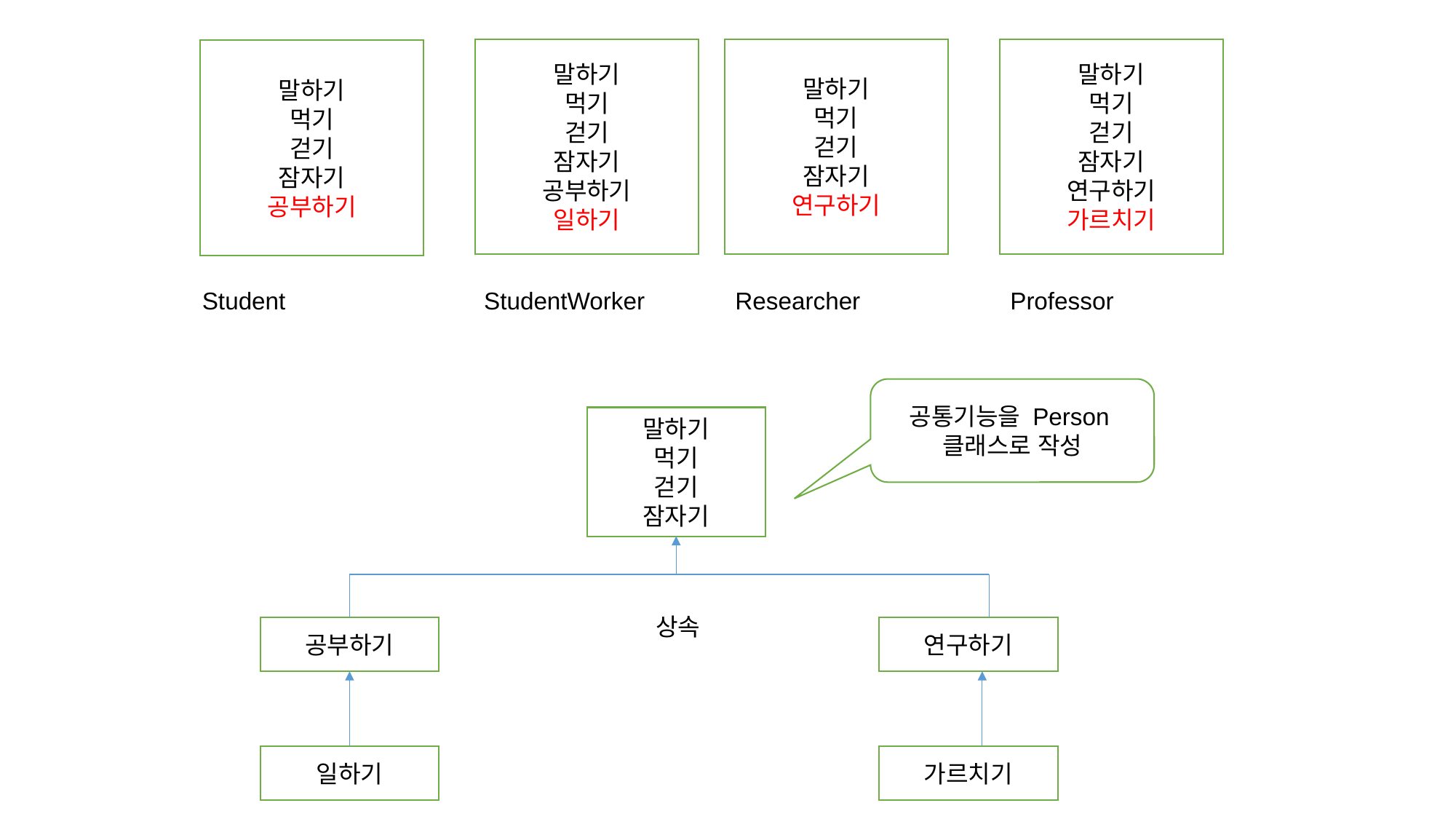

말하기
먹기
걷기
잠자기
공부하기
일하기
말하기
먹기
걷기
잠자기
연구하기
말하기
먹기
걷기
잠자기
연구하기
가르치기
말하기
먹기
걷기
잠자기
공부하기
Student
StudentWorker
Researcher
Professor
공통기능을 Person클래스로 작성
말하기
먹기
걷기
잠자기
상속
공부하기
연구하기
일하기
가르치기